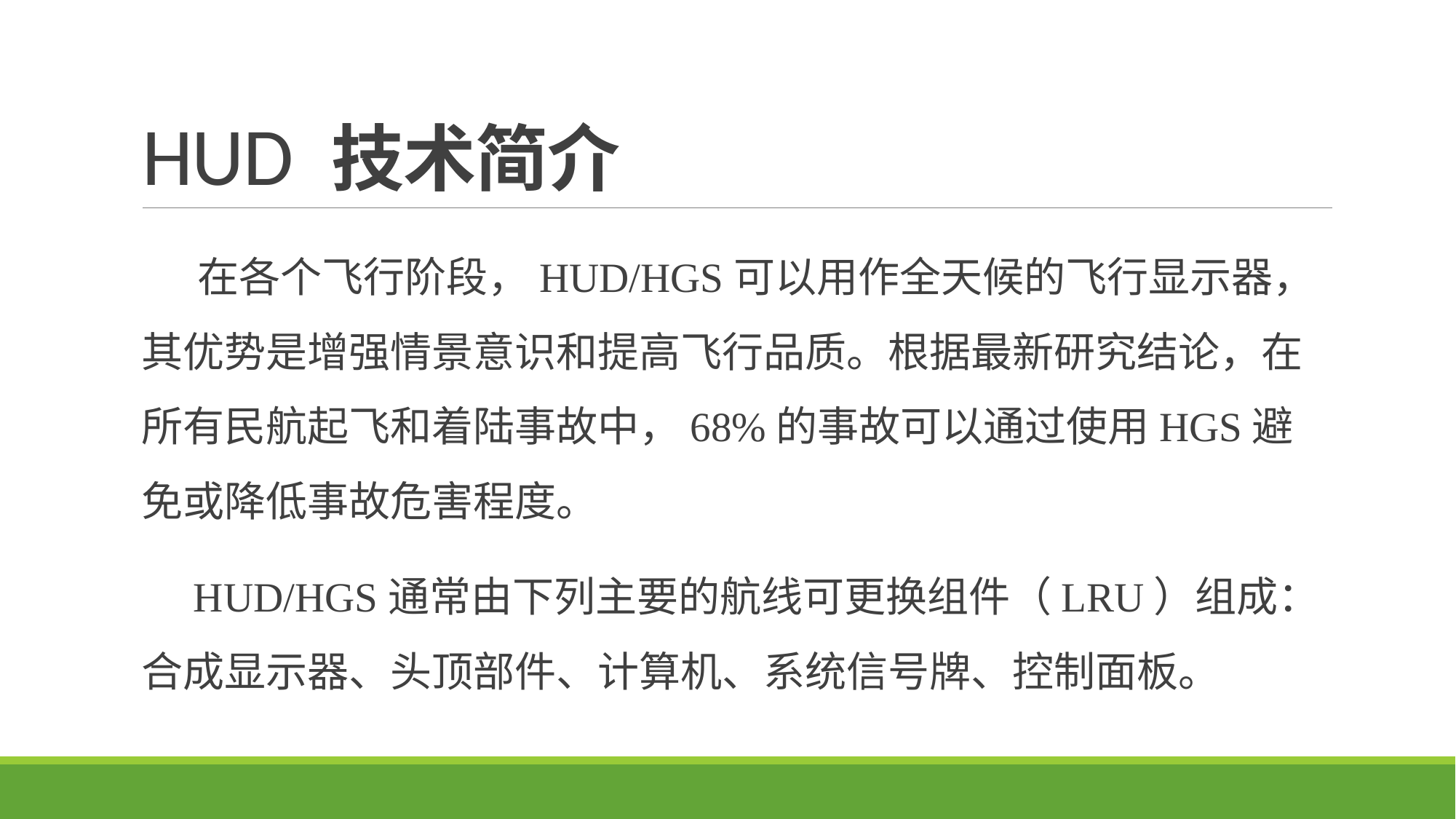

# HUD 技术简介
     在各个飞行阶段，HUD/HGS可以用作全天候的飞行显示器，其优势是增强情景意识和提高飞行品质。根据最新研究结论，在所有民航起飞和着陆事故中，68%的事故可以通过使用HGS避免或降低事故危害程度。
     HUD/HGS通常由下列主要的航线可更换组件（LRU）组成：合成显示器、头顶部件、计算机、系统信号牌、控制面板。